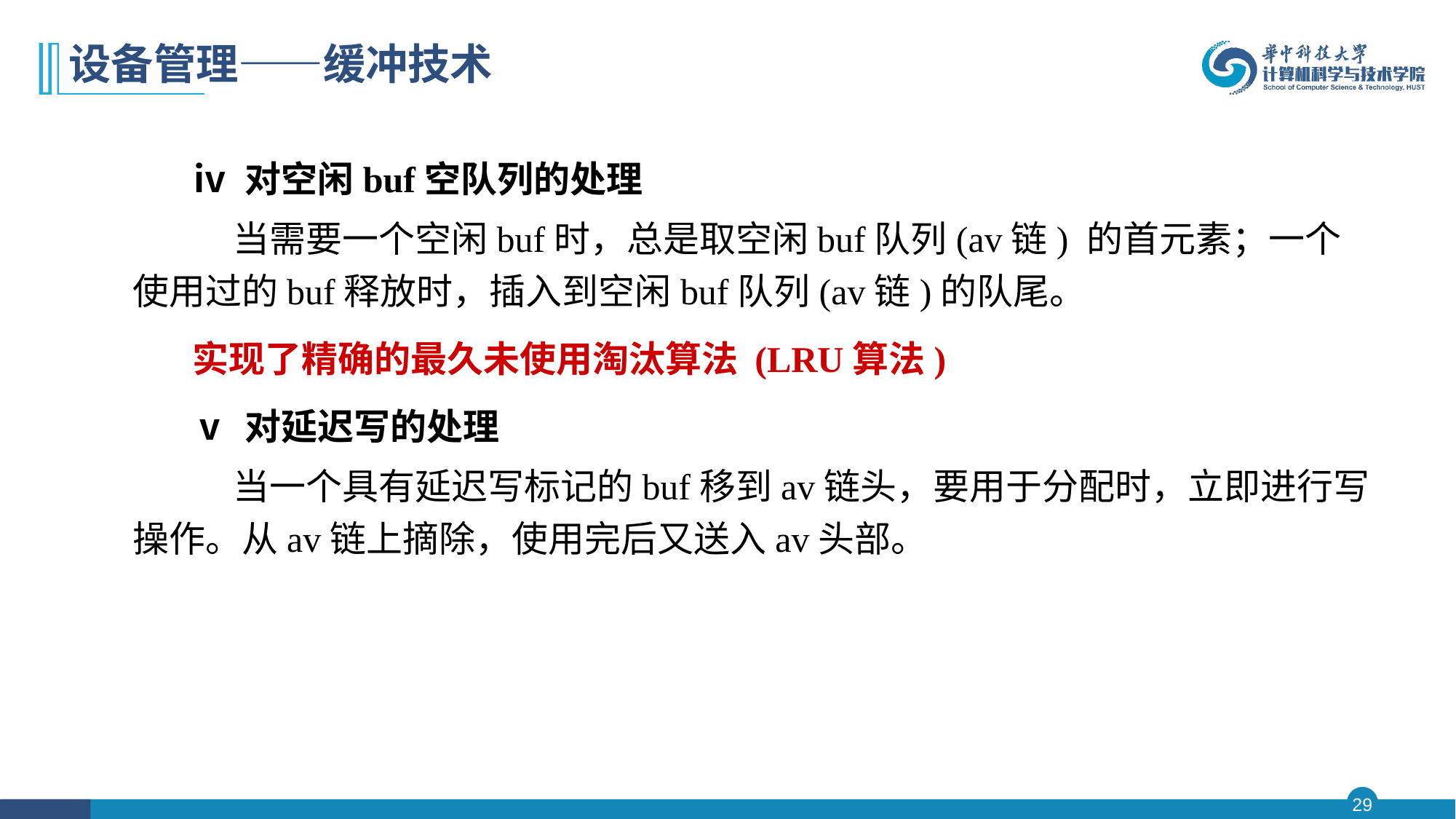

# 设备管理——缓冲技术
ⅳ 对空闲buf空队列的处理
                   当需要一个空闲buf时，总是取空闲buf队列(av链) 的首元素；一个使用过的buf释放时，插入到空闲buf队列(av链)的队尾。
              实现了精确的最久未使用淘汰算法 (LRU算法)
ⅴ 对延迟写的处理
                   当一个具有延迟写标记的buf移到av链头，要用于分配时，立即进行写操作。从av链上摘除，使用完后又送入av头部。